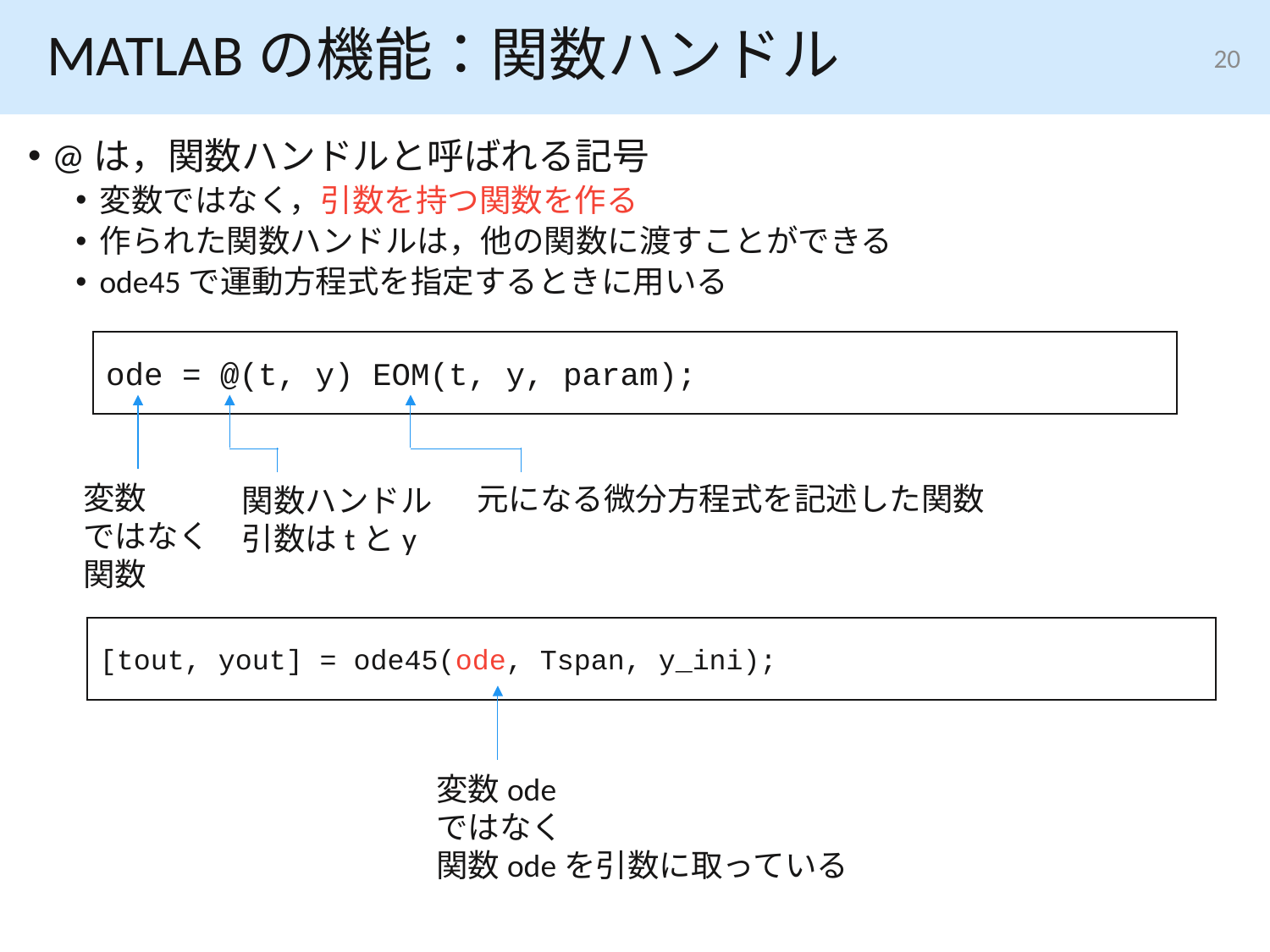

# MATLABの機能：関数ハンドル
20
@は，関数ハンドルと呼ばれる記号
変数ではなく，引数を持つ関数を作る
作られた関数ハンドルは，他の関数に渡すことができる
ode45で運動方程式を指定するときに用いる
ode = @(t, y) EOM(t, y, param);
変数
ではなく
関数
元になる微分方程式を記述した関数
関数ハンドル
引数はtとy
[tout, yout] = ode45(ode, Tspan, y_ini);
変数ode
ではなく
関数odeを引数に取っている